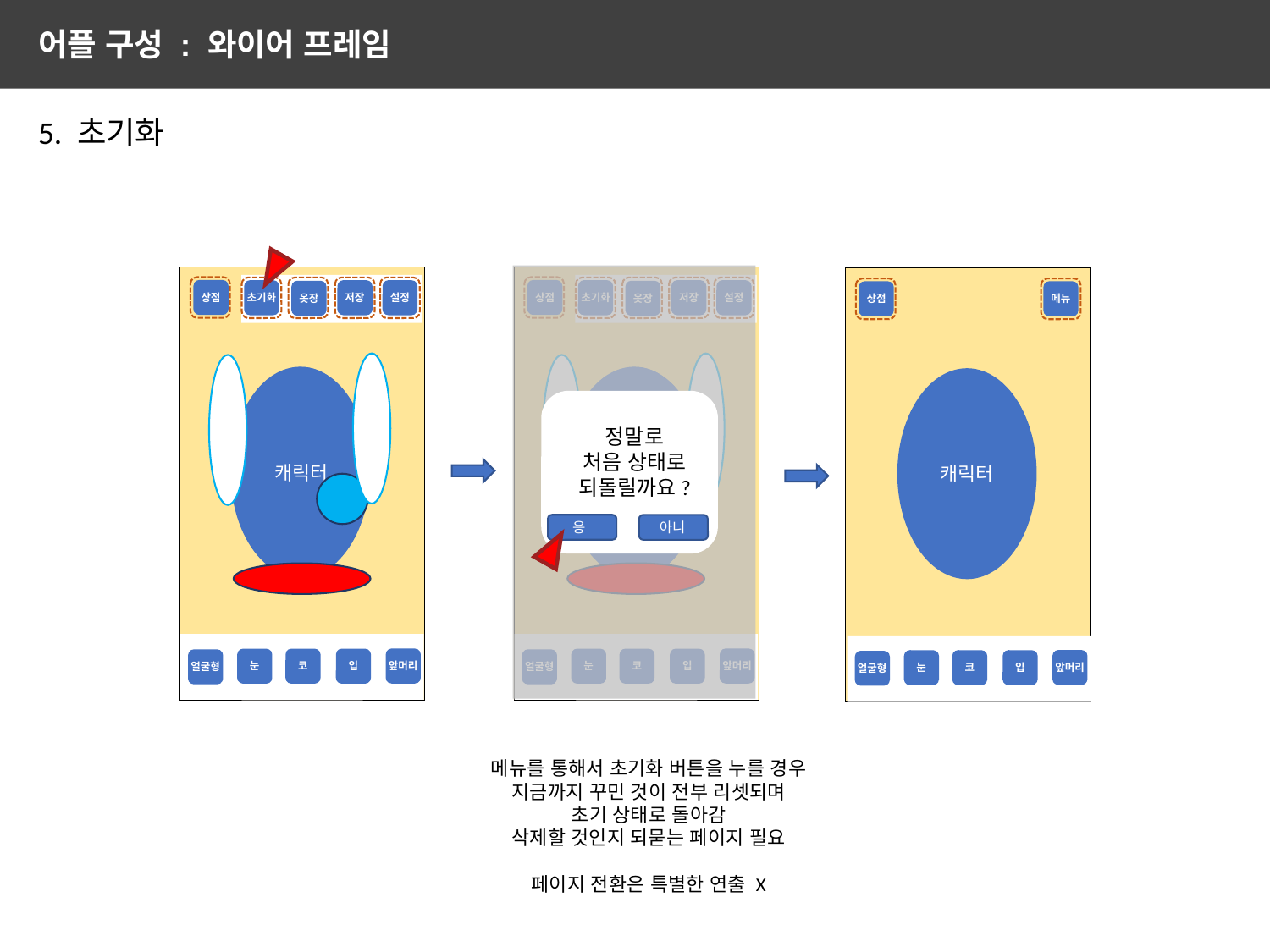

어플 구성 : 와이어 프레임
5. 초기화

상점

상점

초기화

저장

설정

초기화

저장

설정

옷장

옷장

메뉴

상점

캐릭터

캐릭터

캐릭터
캐릭터
캐릭터

정말로
처음 상태로 되돌릴까요?
응

아니

0
0
0

앞머리

앞머리

눈

코

입

눈

코

입

얼굴형

얼굴형

앞머리

눈

코

입

얼굴형
메뉴를 통해서 초기화 버튼을 누를 경우
지금까지 꾸민 것이 전부 리셋되며
초기 상태로 돌아감
삭제할 것인지 되묻는 페이지 필요

페이지 전환은 특별한 연출 X